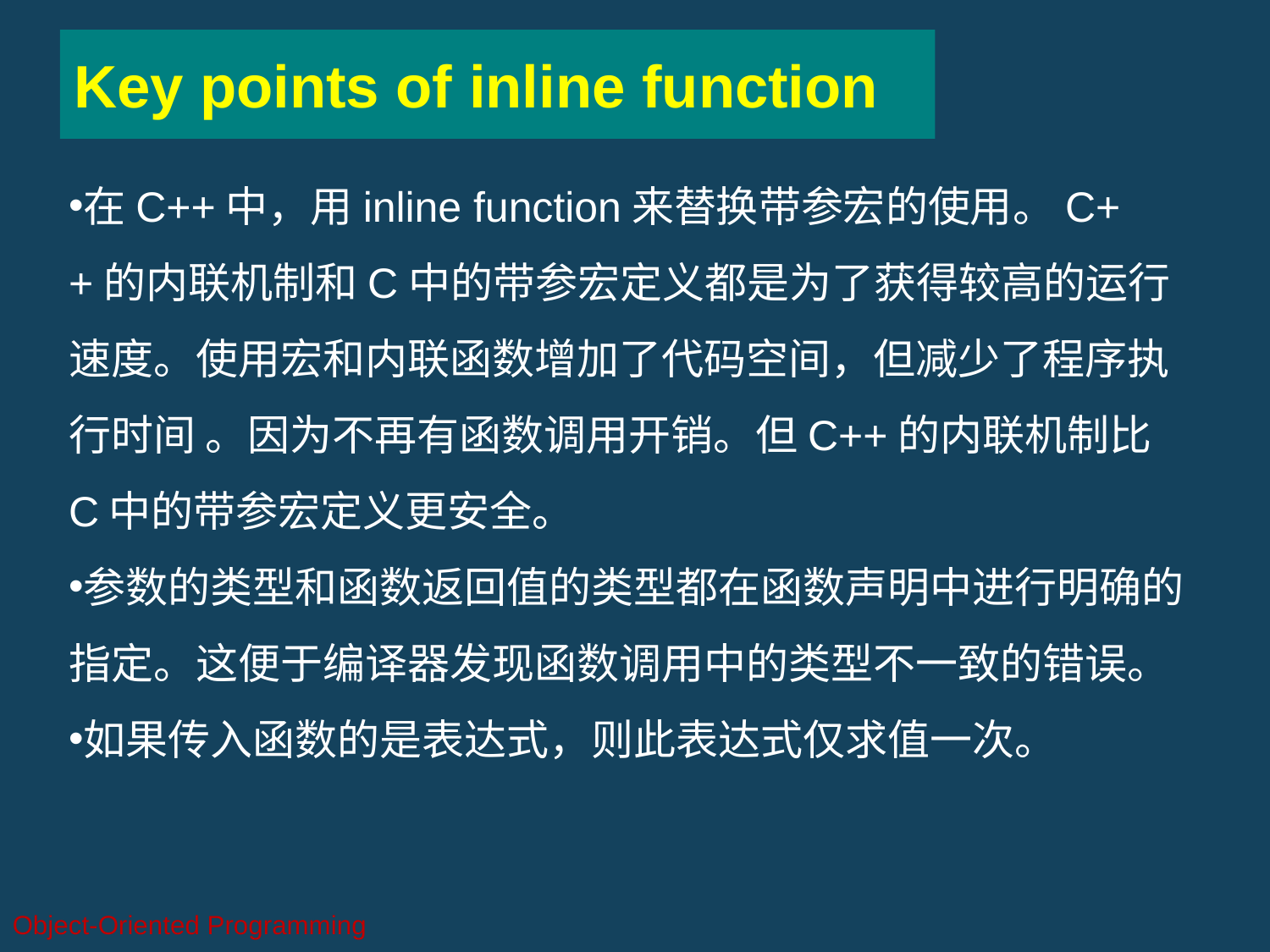

# Key points of inline function
在C++中，用inline function来替换带参宏的使用。C++的内联机制和C中的带参宏定义都是为了获得较高的运行速度。使用宏和内联函数增加了代码空间，但减少了程序执行时间 。因为不再有函数调用开销。但C++的内联机制比C中的带参宏定义更安全。
参数的类型和函数返回值的类型都在函数声明中进行明确的指定。这便于编译器发现函数调用中的类型不一致的错误。
如果传入函数的是表达式，则此表达式仅求值一次。
Object-Oriented Programming